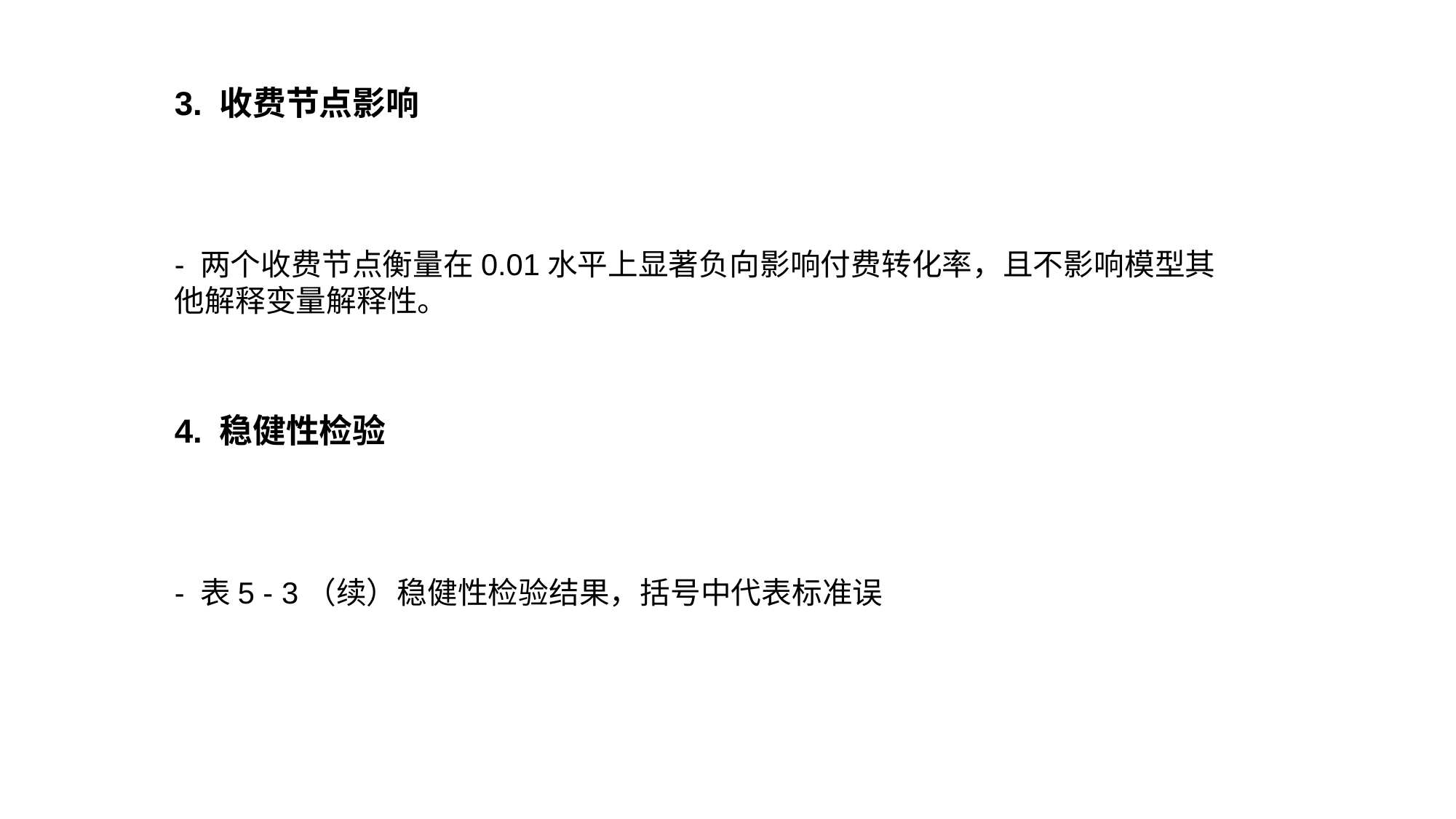

3. 收费节点影响

- 两个收费节点衡量在0.01水平上显著负向影响付费转化率，且不影响模型其他解释变量解释性。
4. 稳健性检验
- 表5 - 3（续）稳健性检验结果，括号中代表标准误